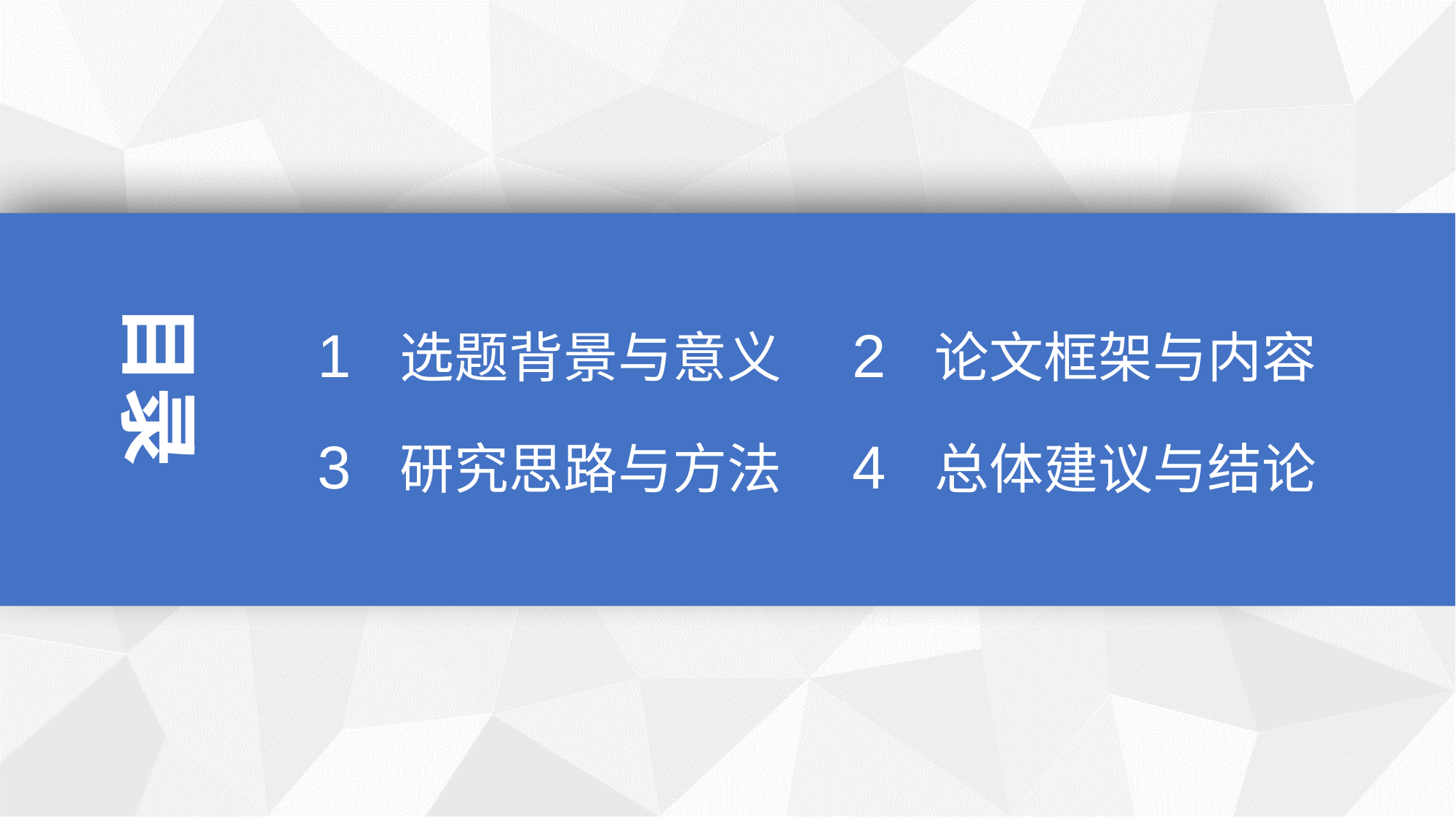

目录
1  选题背景与意义
2  论文框架与内容
3  研究思路与方法
4  总体建议与结论